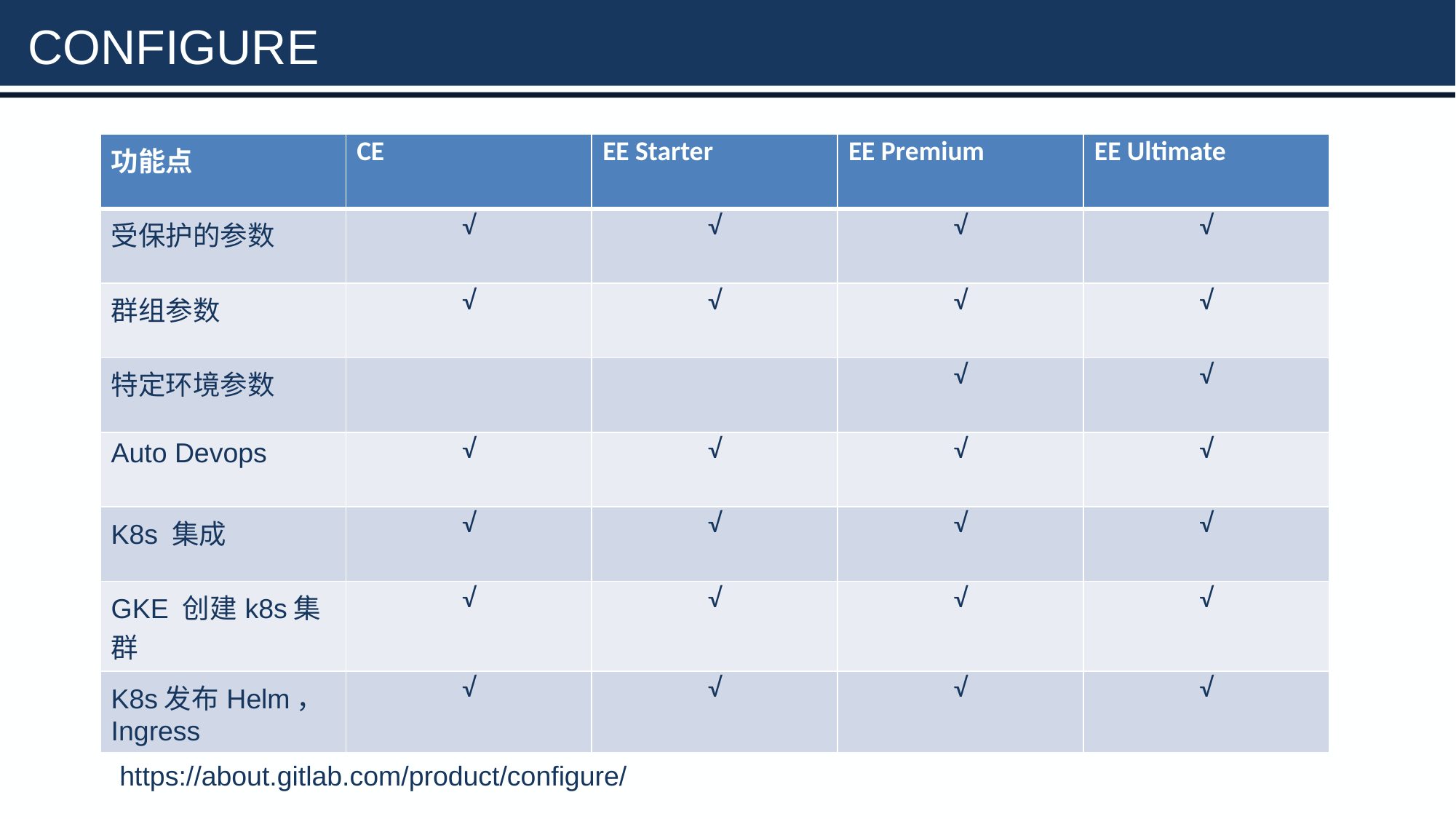

# CONFIGURE
| 功能点 | CE | EE Starter | EE Premium | EE Ultimate |
| --- | --- | --- | --- | --- |
| 受保护的参数 | √ | √ | √ | √ |
| 群组参数 | √ | √ | √ | √ |
| 特定环境参数 |  |  | √ | √ |
| Auto Devops | √ | √ | √ | √ |
| K8s 集成 | √ | √ | √ | √ |
| GKE 创建k8s集群 | √ | √ | √ | √ |
| K8s发布Helm，Ingress | √ | √ | √ | √ |
https://about.gitlab.com/product/configure/